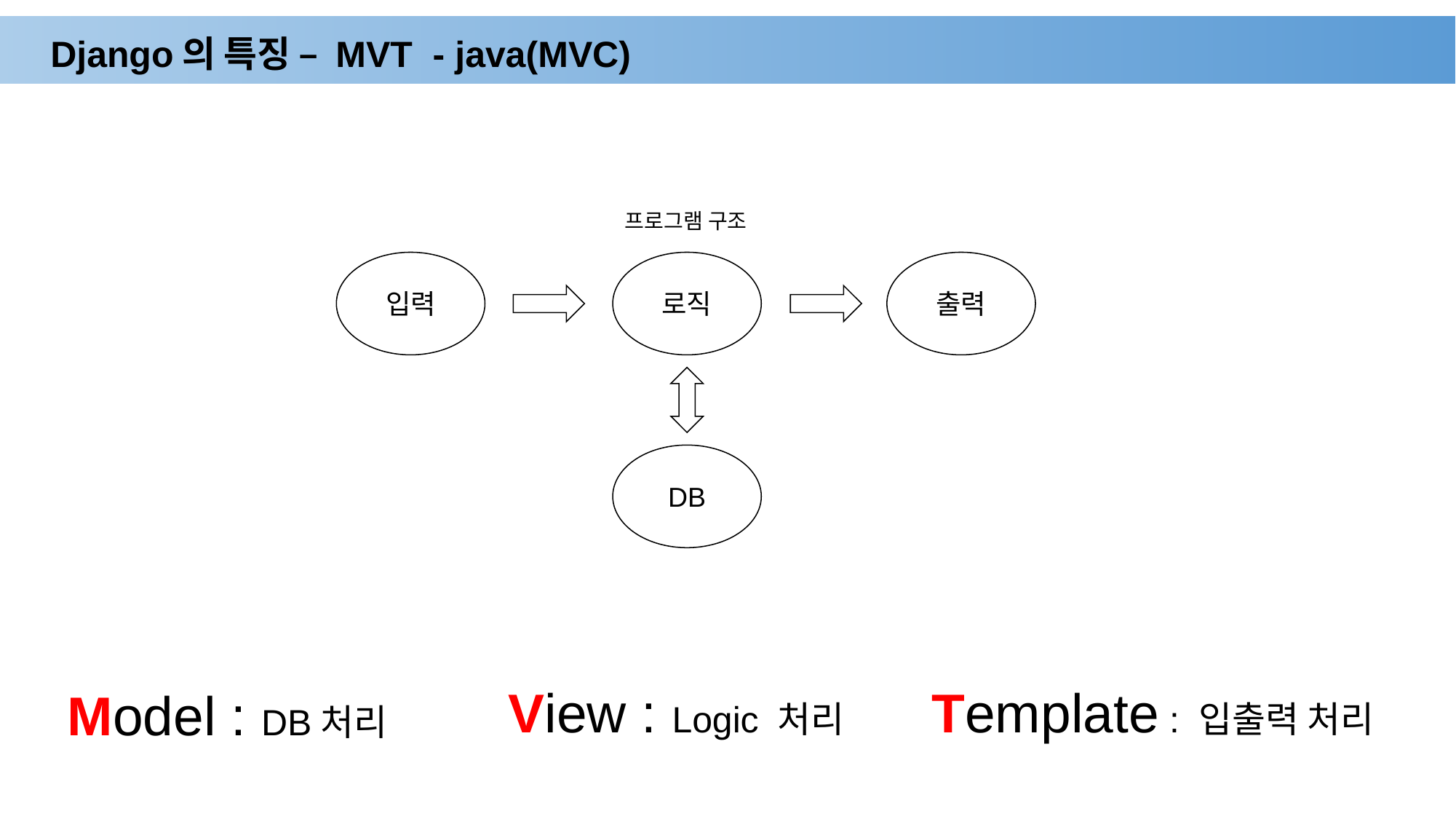

# Django의 특징 – MVT  - java(MVC)
프로그램 구조
출력
입력
로직

DB
View : Logic 처리
Template : 입출력 처리
Model : DB처리